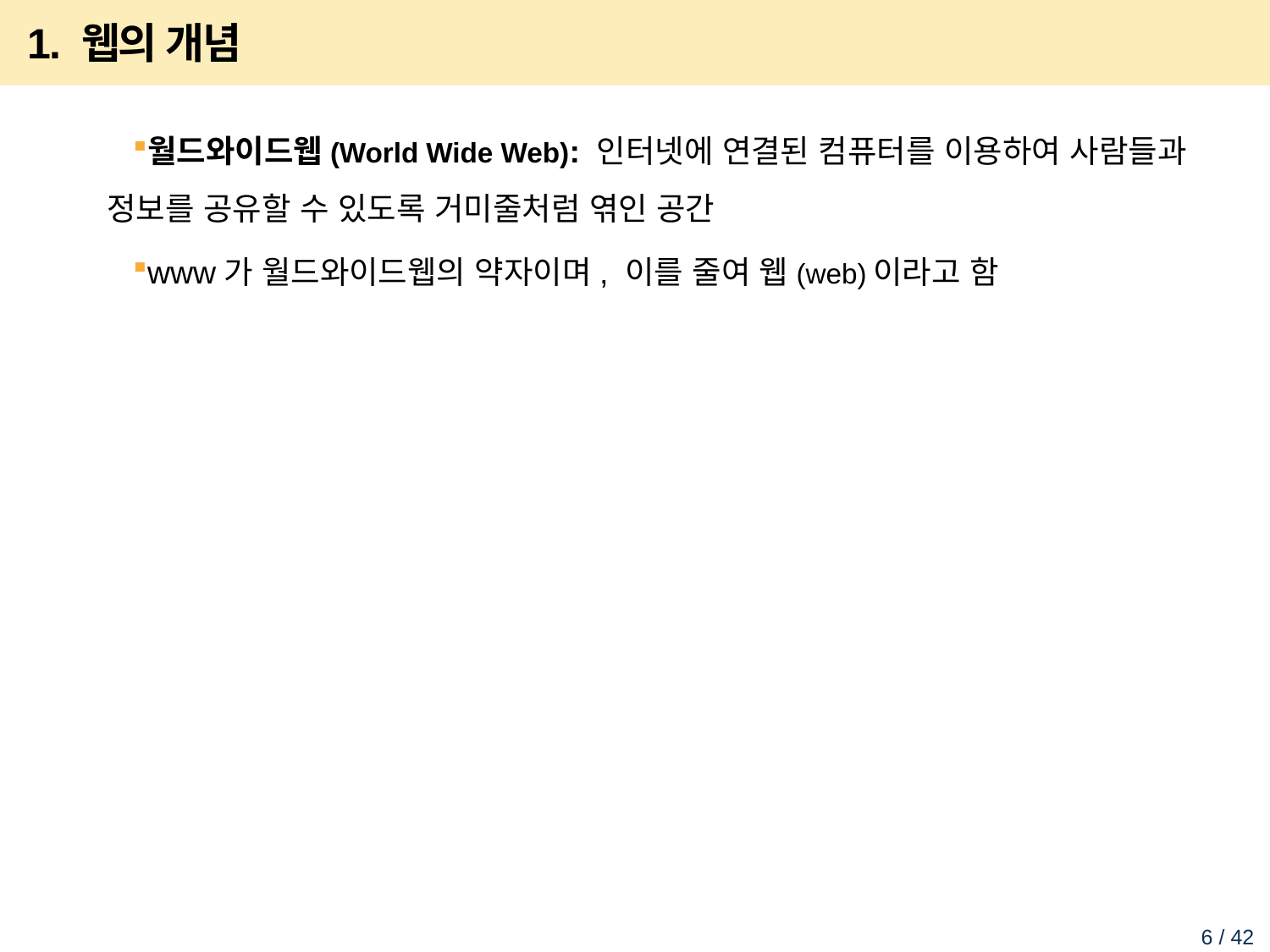

# 1. 웹의 개념
월드와이드웹(World Wide Web): 인터넷에 연결된 컴퓨터를 이용하여 사람들과 정보를 공유할 수 있도록 거미줄처럼 엮인 공간
www가 월드와이드웹의 약자이며, 이를 줄여 웹(web)이라고 함